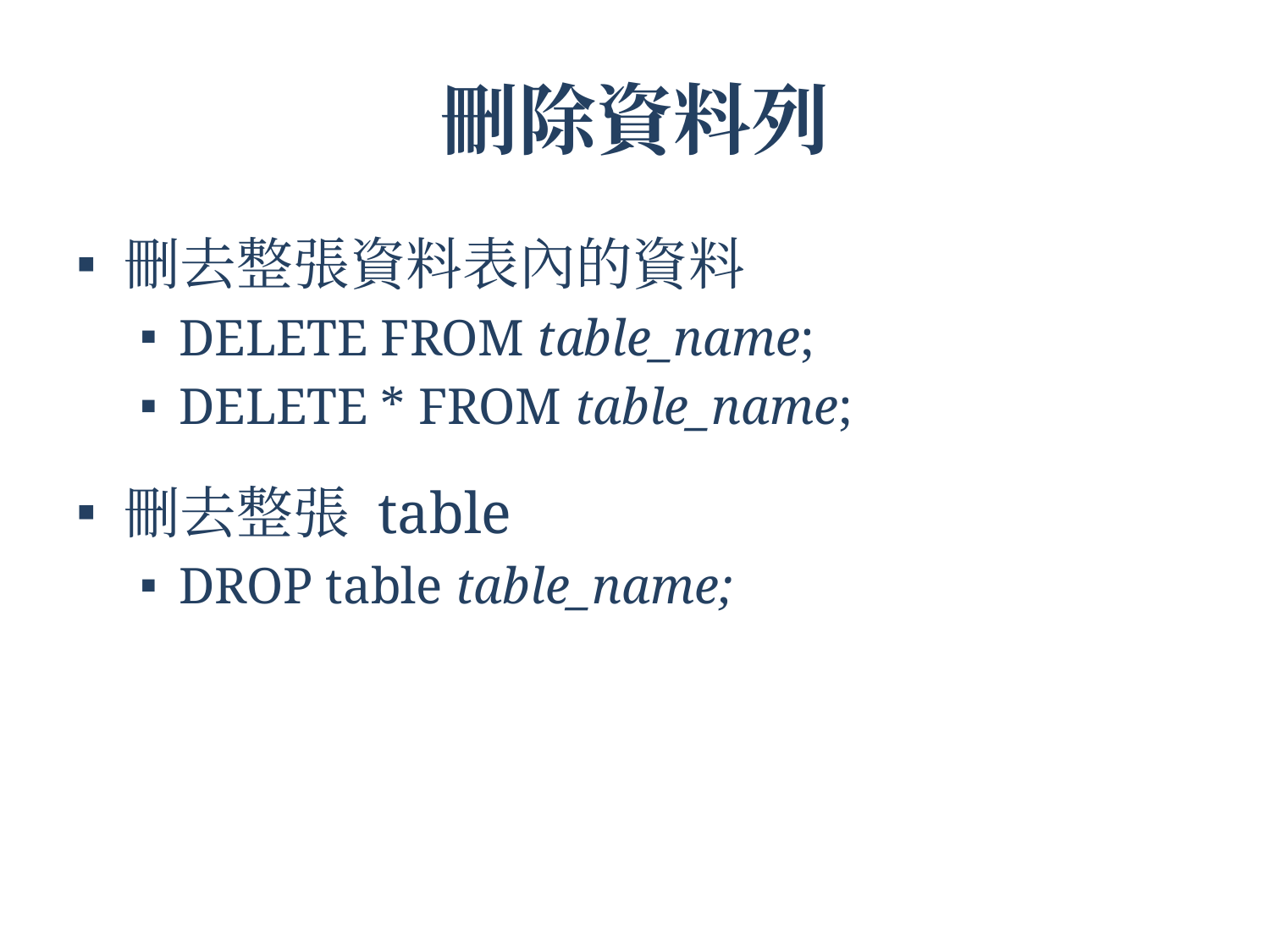

# 刪除資料列
刪去整張資料表內的資料
DELETE FROM table_name;
DELETE * FROM table_name;
刪去整張 table
DROP table table_name;